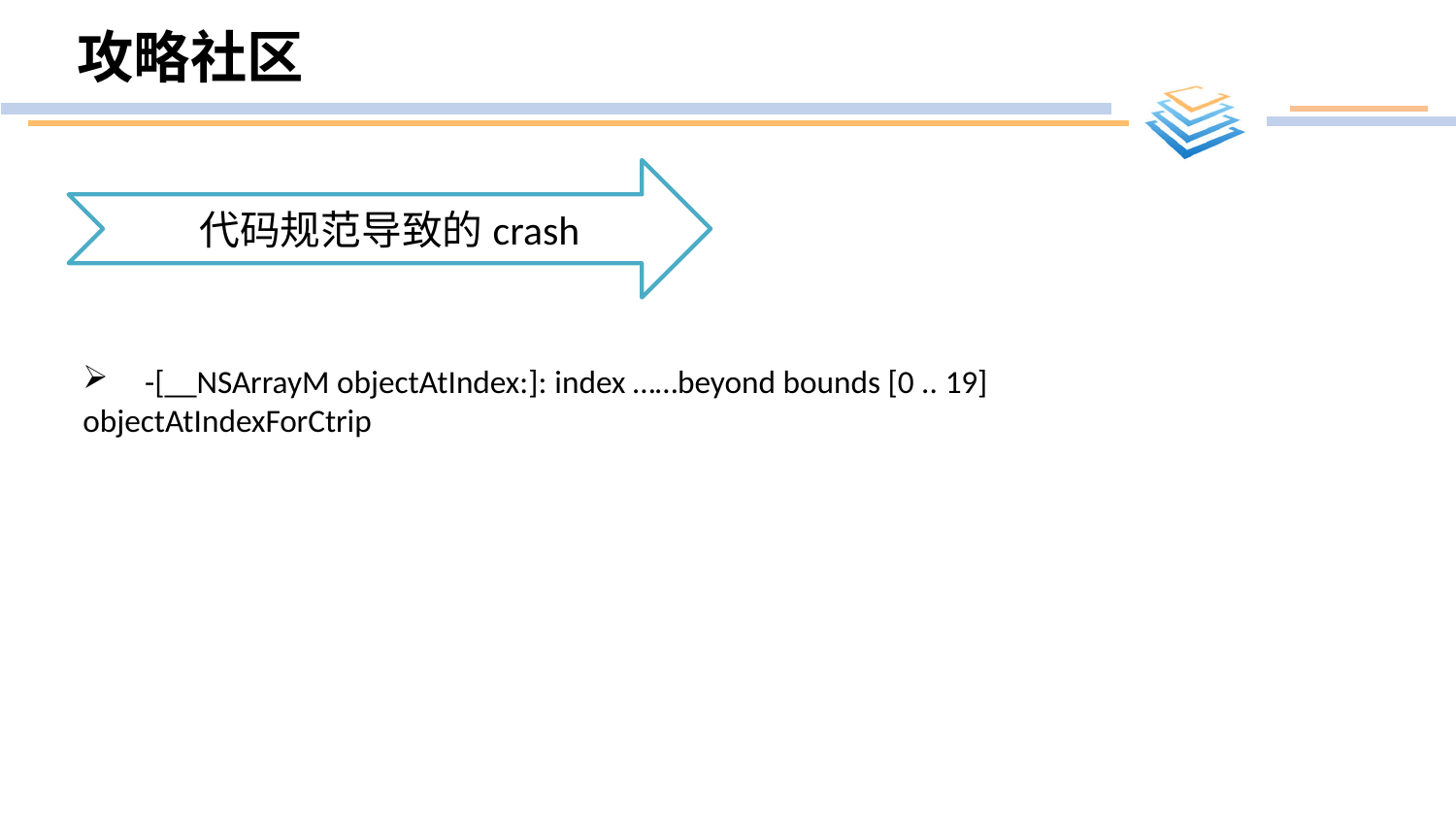

# 攻略社区
代码规范导致的crash
 -[__NSArrayM objectAtIndex:]: index ……beyond bounds [0 .. 19]
objectAtIndexForCtrip